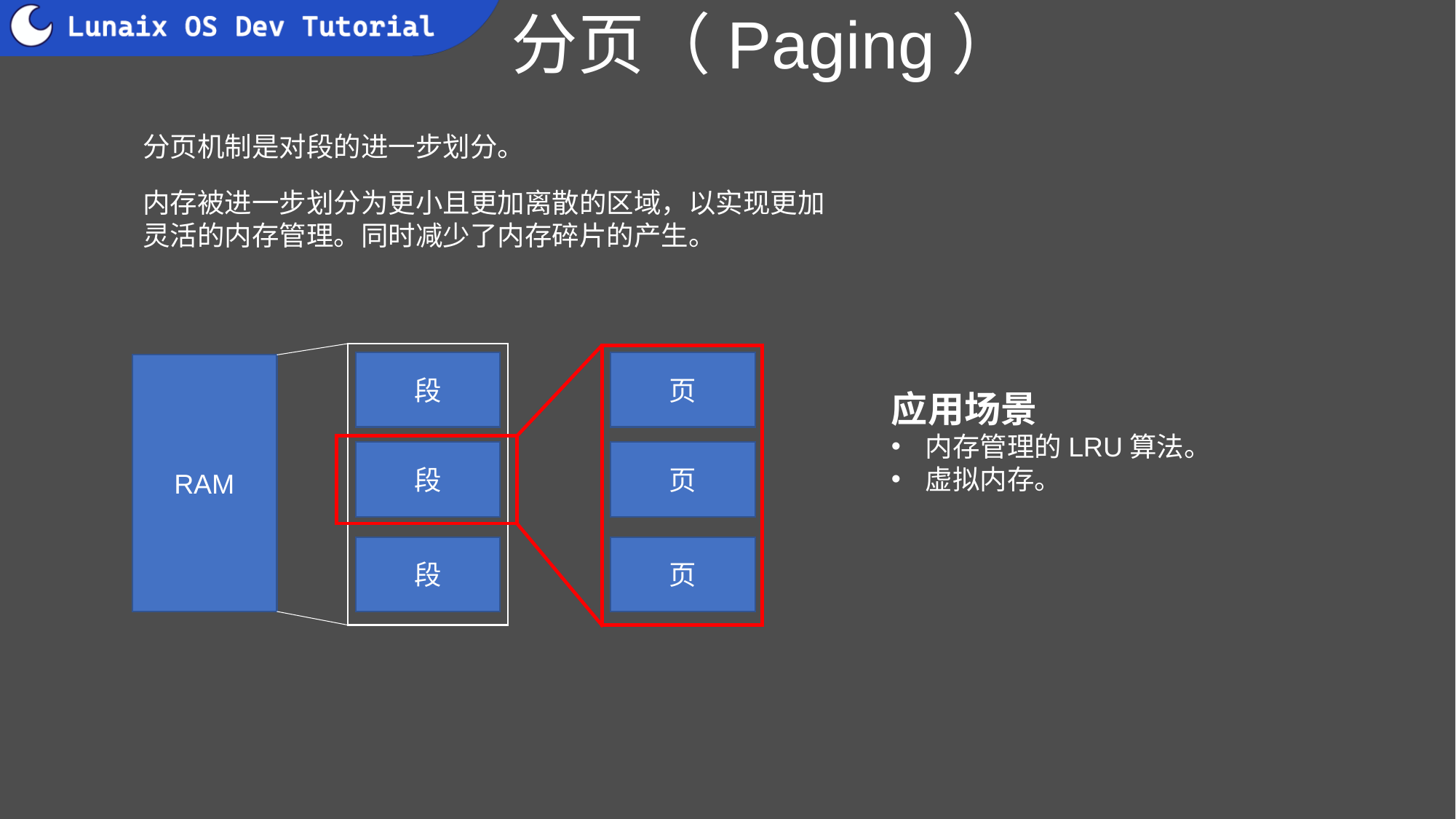

# 分页（Paging）
分页机制是对段的进一步划分。
内存被进一步划分为更小且更加离散的区域，以实现更加灵活的内存管理。同时减少了内存碎片的产生。

段
页
RAM
应用场景
内存管理的LRU算法。
虚拟内存。

段
页
段
页